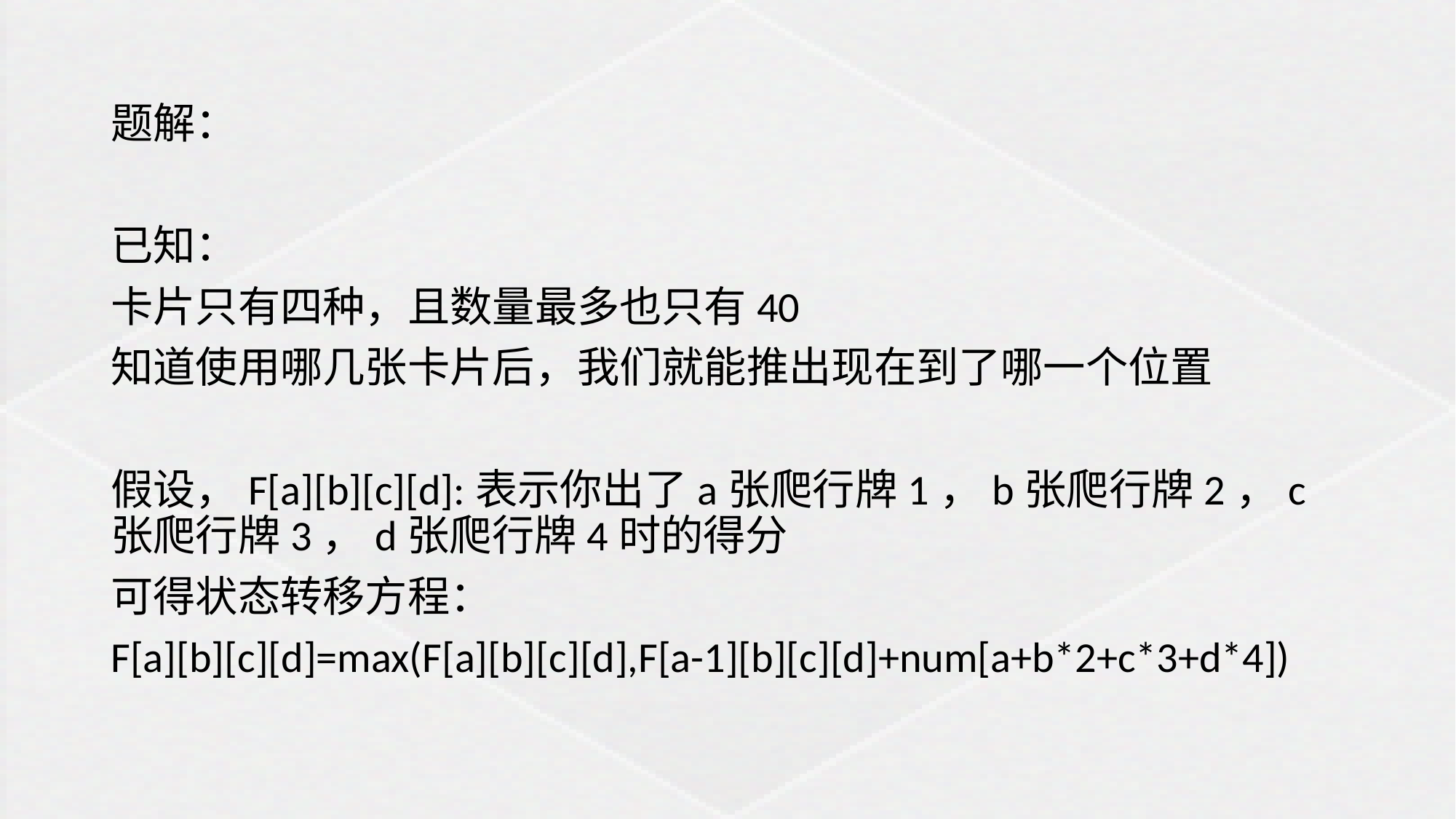

题解：

已知：
卡片只有四种，且数量最多也只有40
知道使用哪几张卡片后，我们就能推出现在到了哪一个位置

假设，F[a][b][c][d]:表示你出了a张爬行牌1，b张爬行牌2，c张爬行牌3，d张爬行牌4时的得分
可得状态转移方程：
F[a][b][c][d]=max(F[a][b][c][d],F[a-1][b][c][d]+num[a+b*2+c*3+d*4])